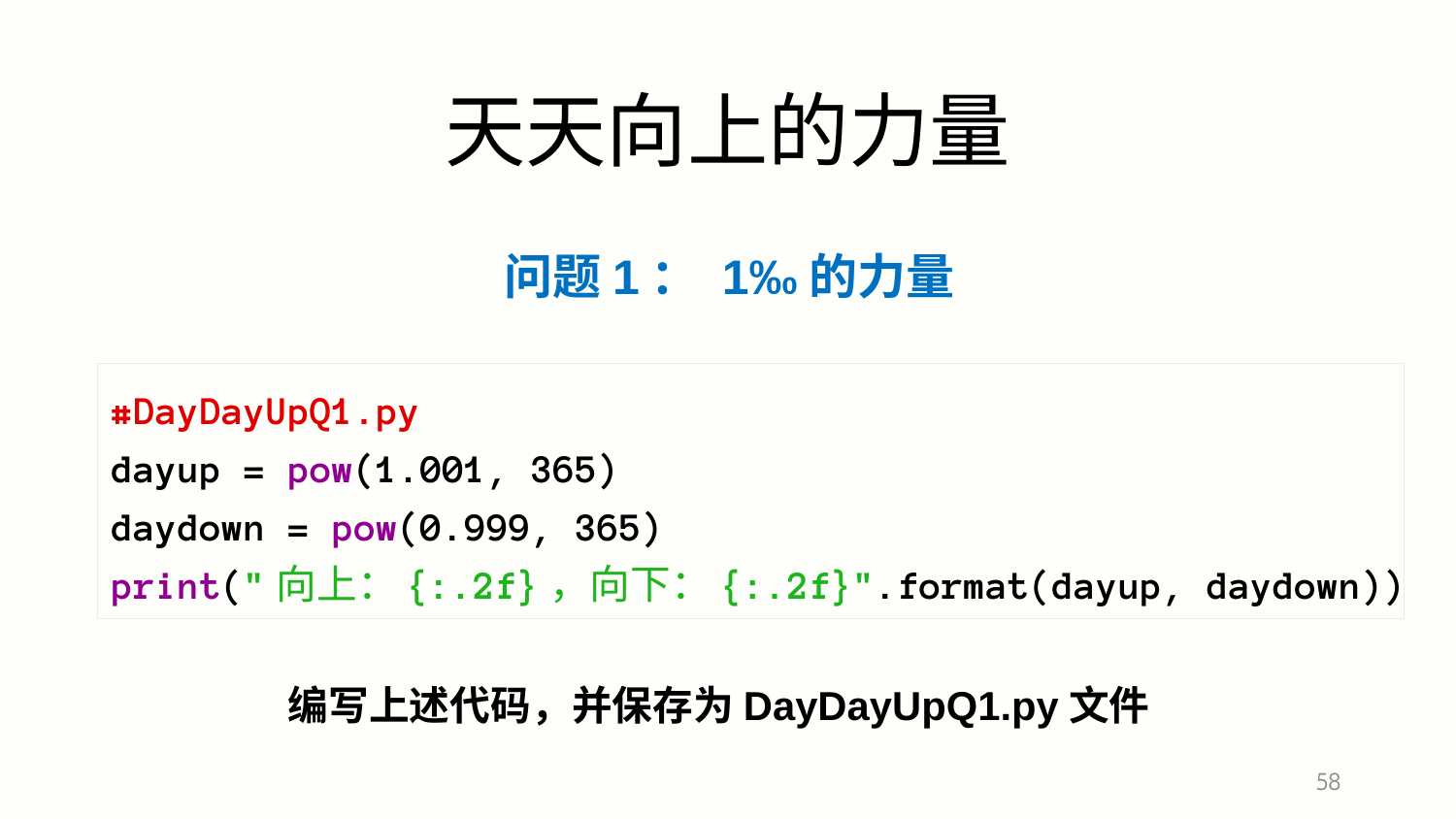

天天向上的力量
问题1： 1‰的力量
#DayDayUpQ1.py
dayup = pow(1.001, 365)
daydown = pow(0.999, 365)
print("向上：{:.2f}，向下：{:.2f}".format(dayup, daydown))
编写上述代码，并保存为DayDayUpQ1.py文件
58